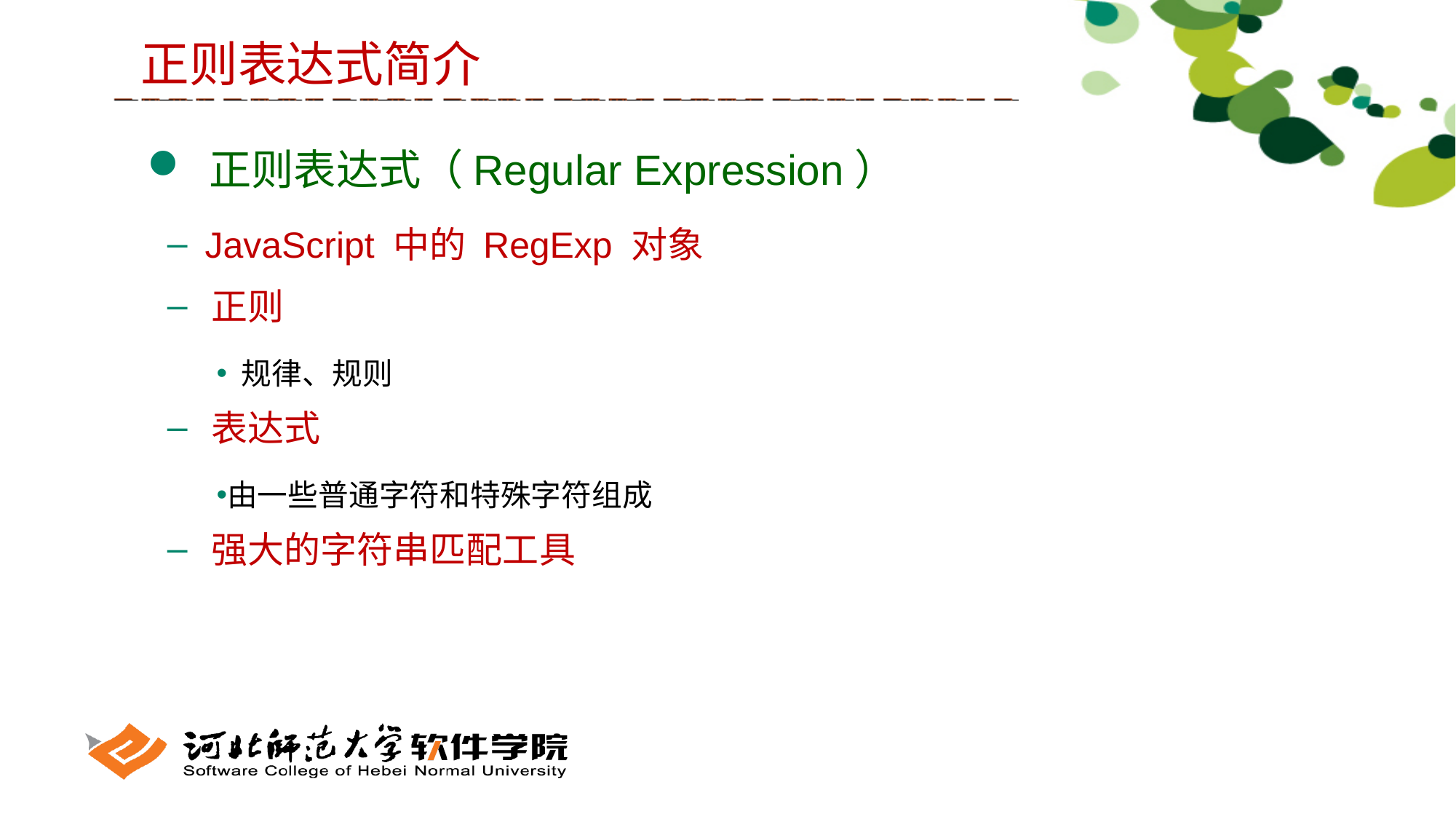

正则表达式简介
 正则表达式（Regular Expression）
 JavaScript 中的 RegExp 对象
 正则
 规律、规则
 表达式
由一些普通字符和特殊字符组成
 强大的字符串匹配工具